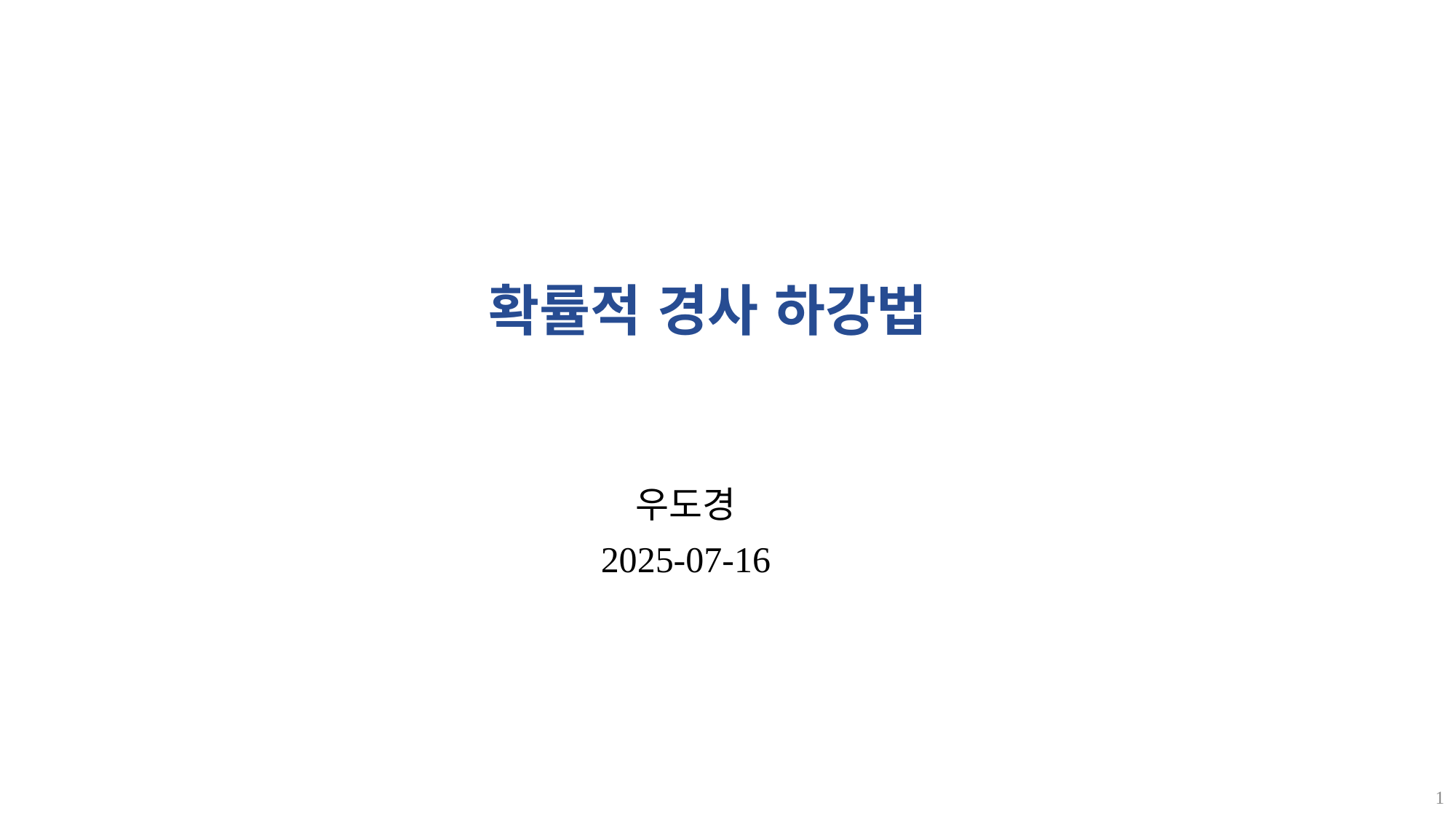

# 확률적 경사 하강법
우도경
2025-07-16
1